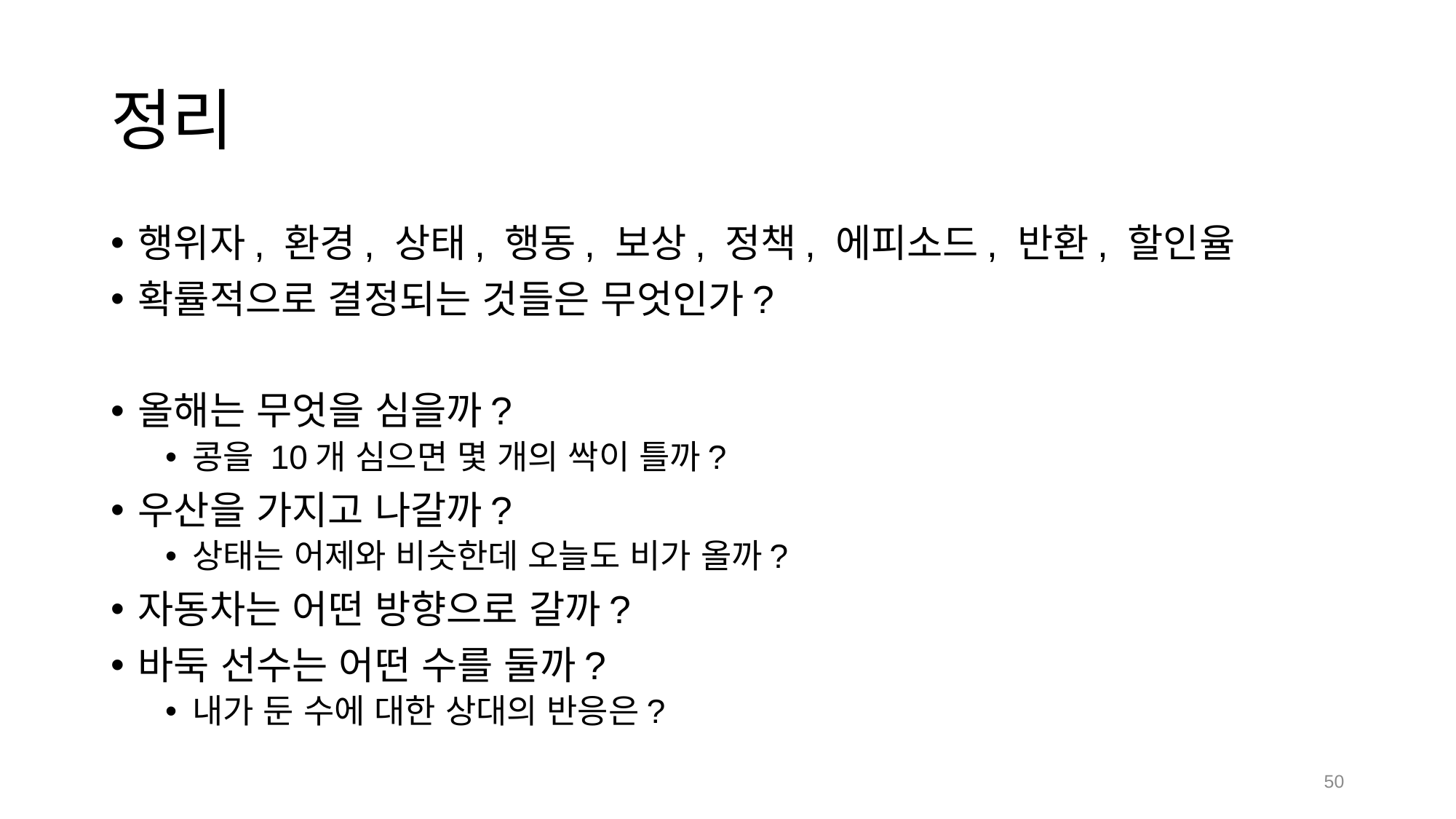

# 정리
행위자, 환경, 상태, 행동, 보상, 정책, 에피소드, 반환, 할인율
확률적으로 결정되는 것들은 무엇인가?

올해는 무엇을 심을까?
콩을 10개 심으면 몇 개의 싹이 틀까?
우산을 가지고 나갈까?
상태는 어제와 비슷한데 오늘도 비가 올까?
자동차는 어떤 방향으로 갈까?
바둑 선수는 어떤 수를 둘까?
내가 둔 수에 대한 상대의 반응은?
50